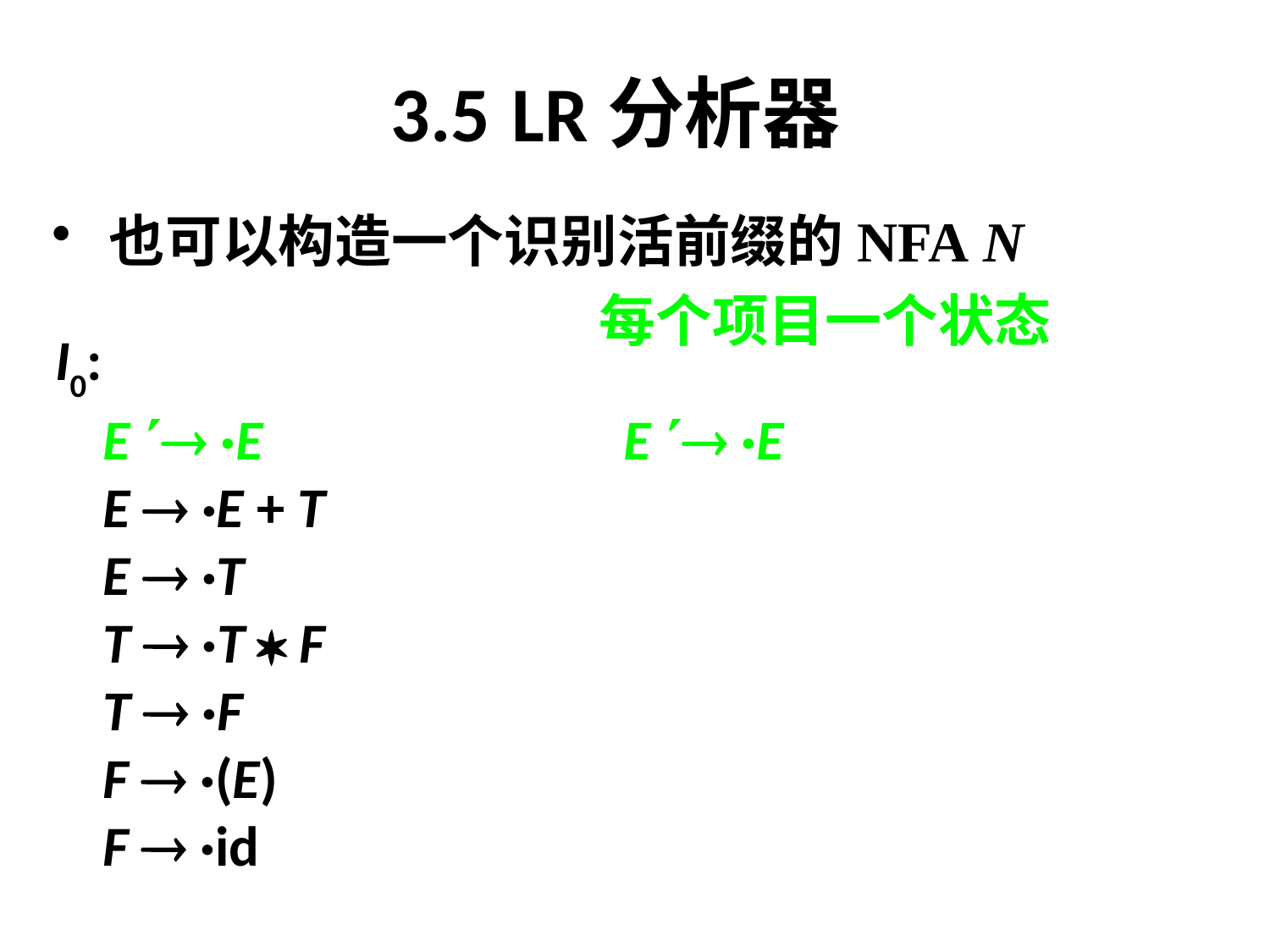

# 3.5 LR分析器
 也可以构造一个识别活前缀的NFA N
		  每个项目一个状态
I0:
	E ′→ ·E			 E ′→ ·E
	E → ·E + T
	E → ·T
	T → ·T ∗ F
	T → ·F
	F → ·(E)
	F → ·id